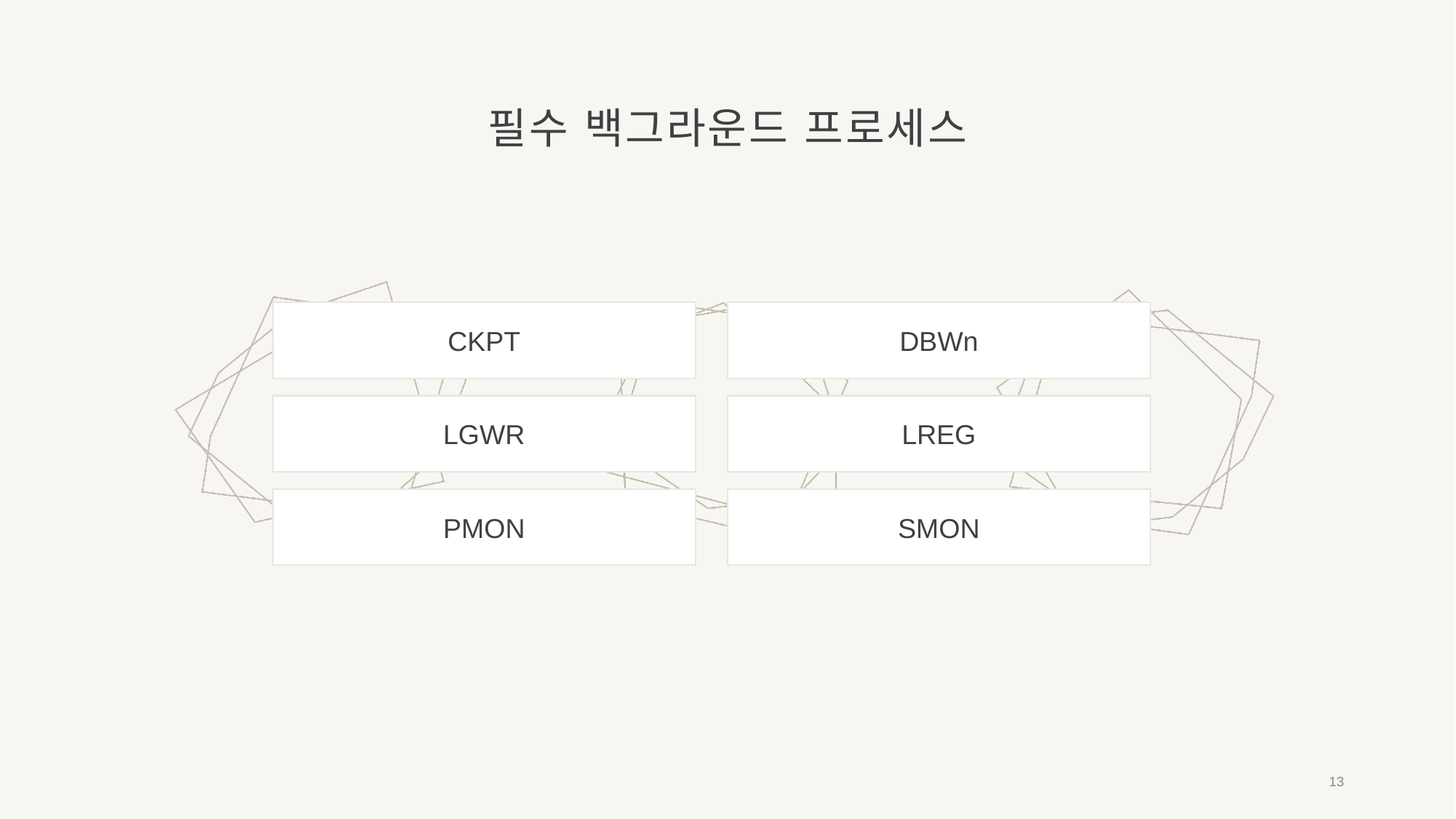

# 필수 백그라운드 프로세스
CKPT
DBWn
LGWR
LREG
PMON
SMON
13